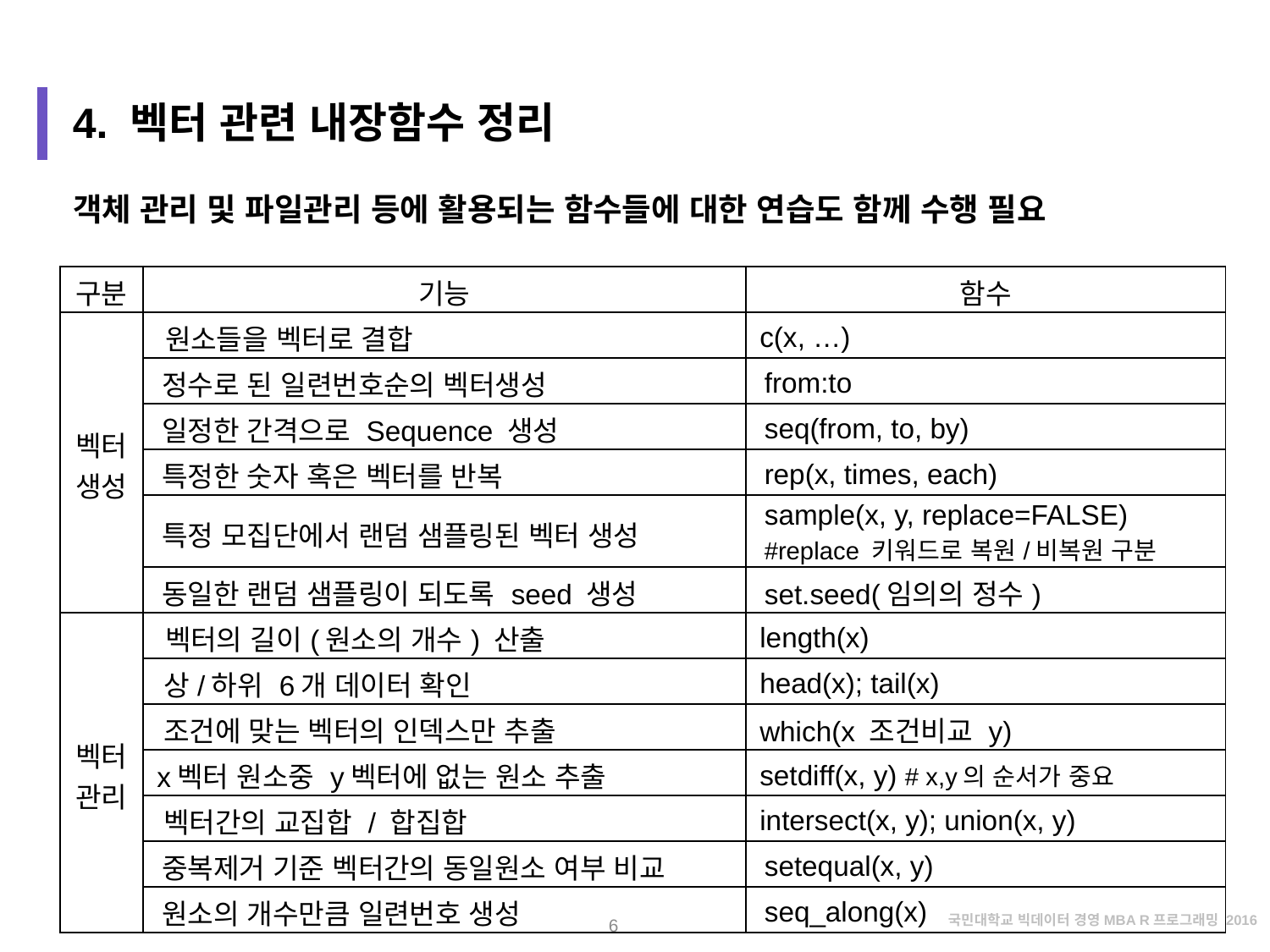

4. 벡터 관련 내장함수 정리
객체 관리 및 파일관리 등에 활용되는 함수들에 대한 연습도 함께 수행 필요
| 구분 | 기능 | 함수 |
| --- | --- | --- |
| 벡터 생성 | 원소들을 벡터로 결합 | c(x, …) |
|  | 정수로 된 일련번호순의 벡터생성 | from:to |
|  | 일정한 간격으로 Sequence 생성 | seq(from, to, by) |
|  | 특정한 숫자 혹은 벡터를 반복 | rep(x, times, each) |
|  | 특정 모집단에서 랜덤 샘플링된 벡터 생성 | sample(x, y, replace=FALSE) #replace 키워드로 복원/비복원 구분 |
|  | 동일한 랜덤 샘플링이 되도록 seed 생성 | set.seed(임의의 정수) |
| 벡터 관리 | 벡터의 길이(원소의 개수) 산출 | length(x) |
|  | 상/하위 6개 데이터 확인 | head(x); tail(x) |
|  | 조건에 맞는 벡터의 인덱스만 추출 | which(x 조건비교 y) |
|  | x벡터 원소중 y벡터에 없는 원소 추출 | setdiff(x, y) # x,y의 순서가 중요 |
|  | 벡터간의 교집합 / 합집합 | intersect(x, y); union(x, y) |
|  | 중복제거 기준 벡터간의 동일원소 여부 비교 | setequal(x, y) |
|  | 원소의 개수만큼 일련번호 생성 | seq\_along(x) |
6